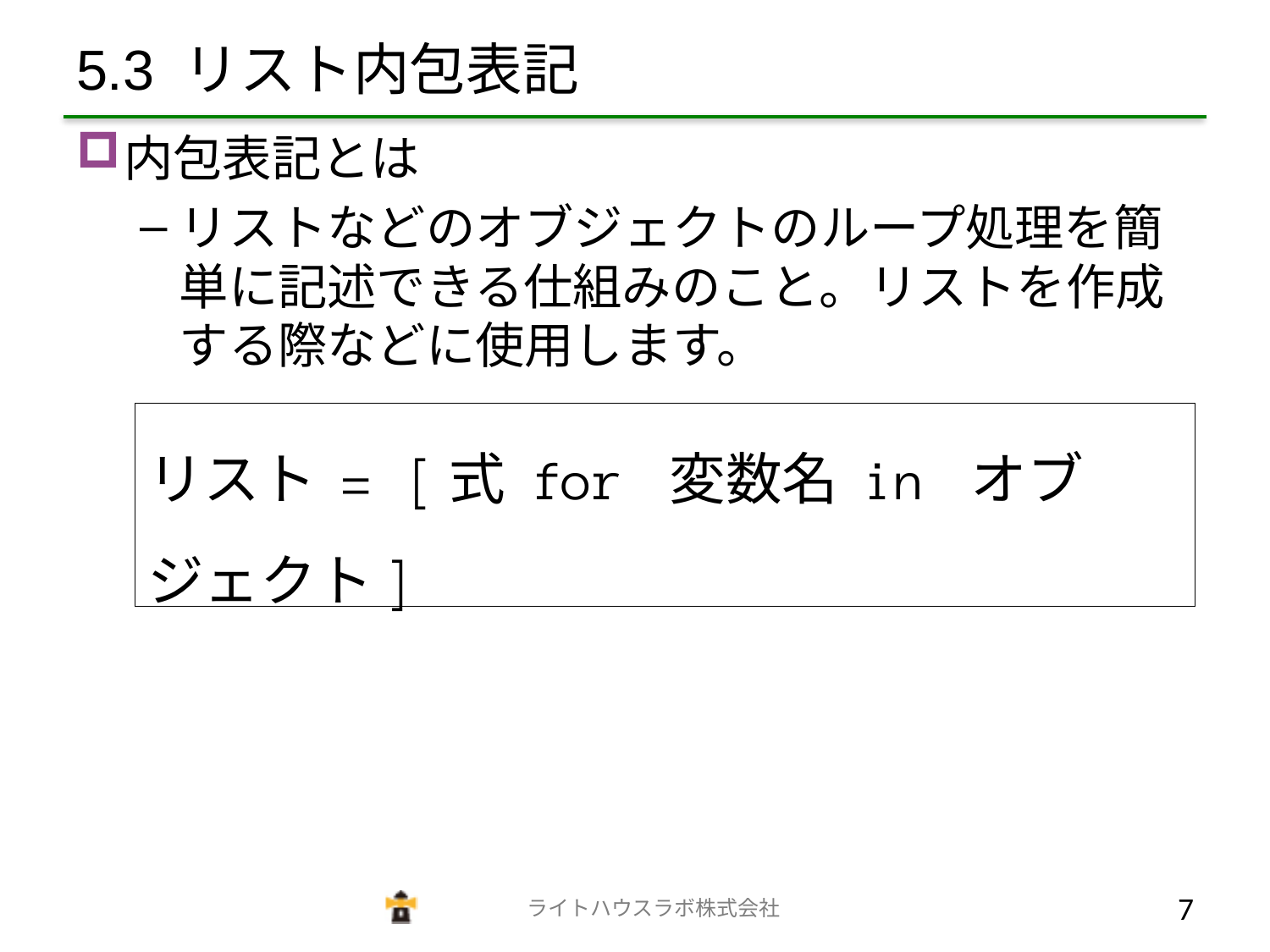

# 5.3 リスト内包表記
内包表記とは
リストなどのオブジェクトのループ処理を簡単に記述できる仕組みのこと。リストを作成する際などに使用します。
リスト = [式 for 変数名 in オブジェクト]
　　　　　　　　　　　　　ライトハウスラボ株式会社
7